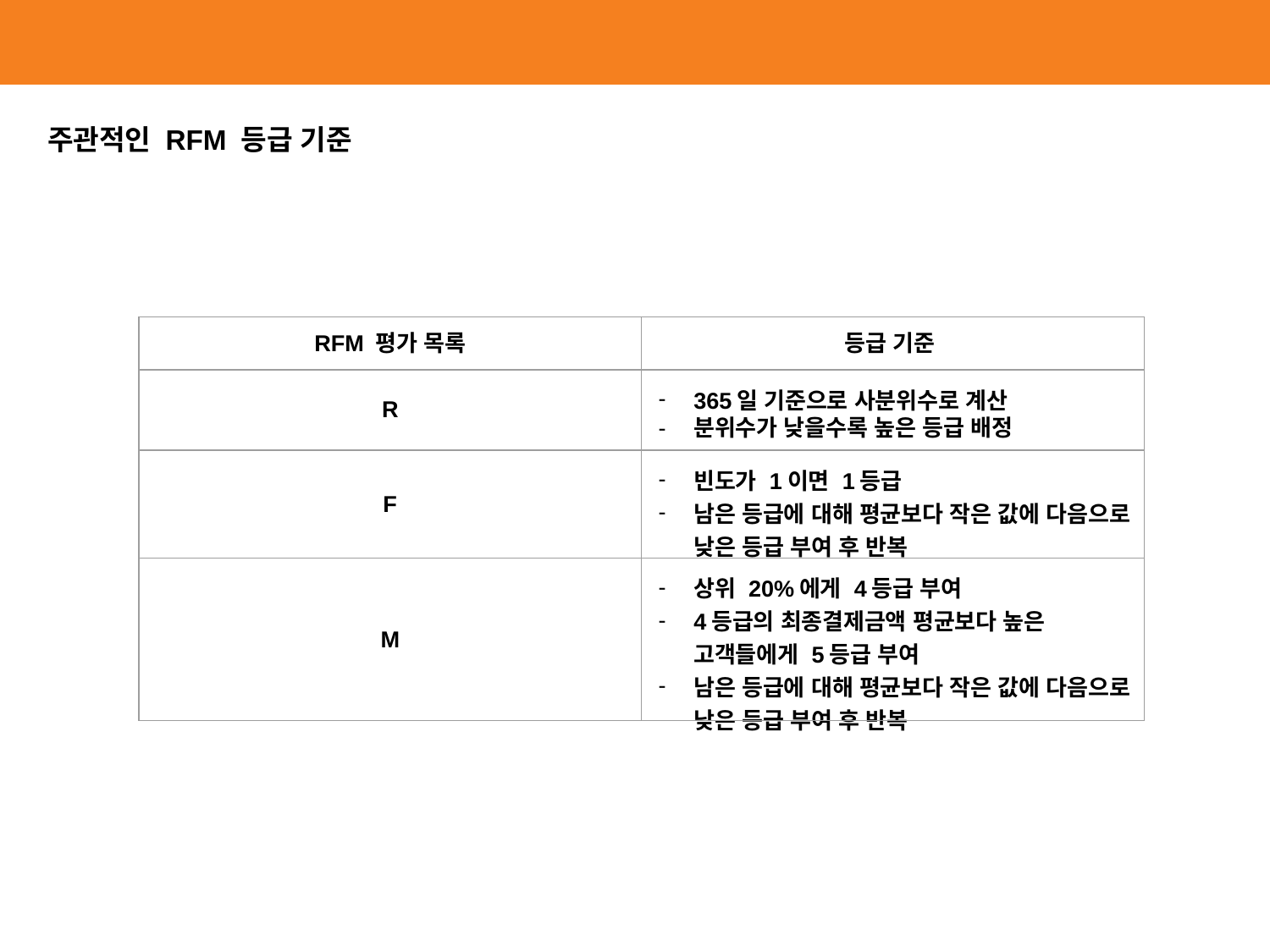

주관적인 RFM 등급 기준
| RFM 평가 목록 | 등급 기준 |
| --- | --- |
| R | 365일 기준으로 사분위수로 계산 분위수가 낮을수록 높은 등급 배정 |
| F | 빈도가 1이면 1등급 남은 등급에 대해 평균보다 작은 값에 다음으로 낮은 등급 부여 후 반복 |
| M | 상위 20%에게 4등급 부여 4등급의 최종결제금액 평균보다 높은 고객들에게 5등급 부여 남은 등급에 대해 평균보다 작은 값에 다음으로 낮은 등급 부여 후 반복 |